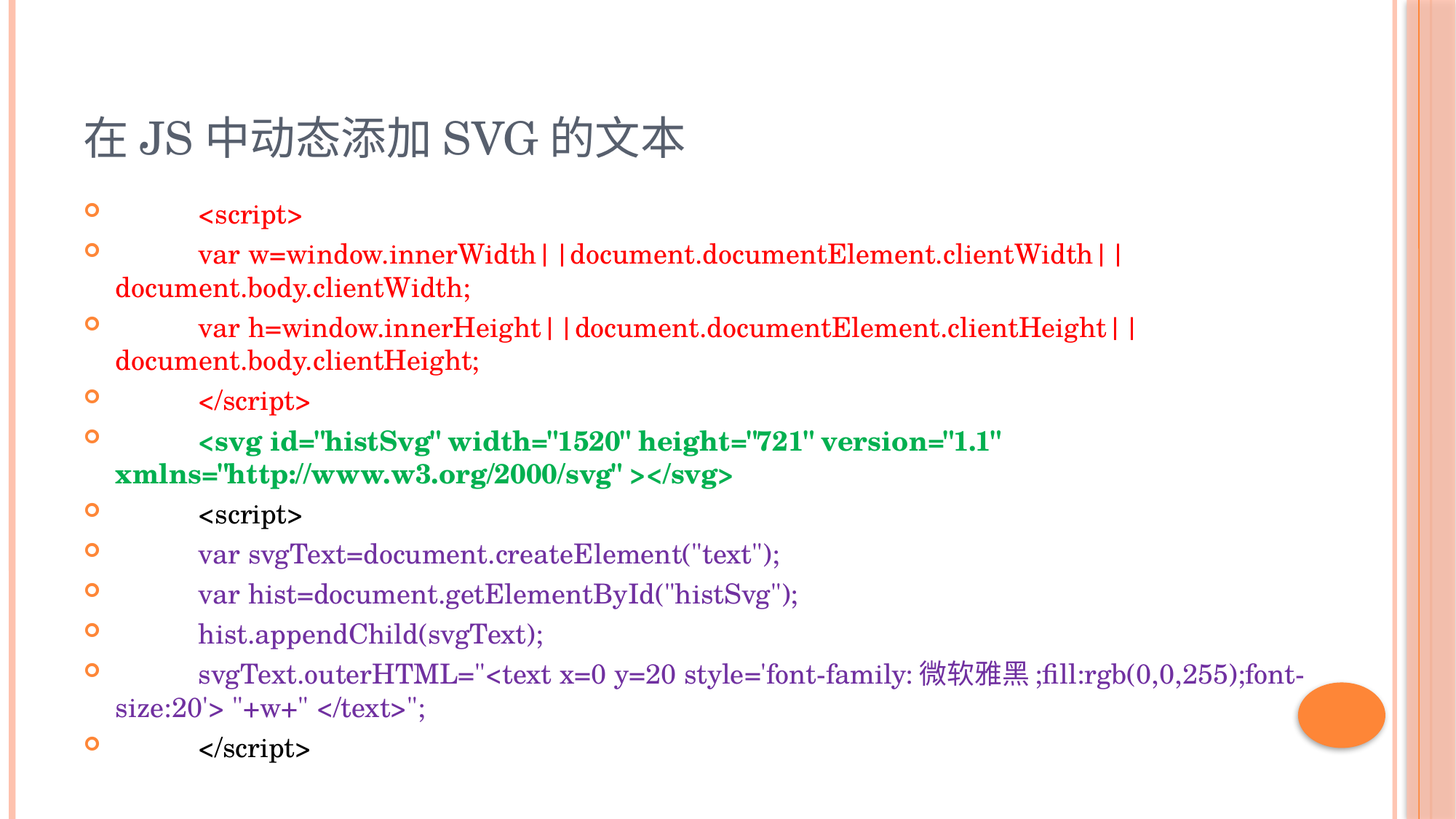

# 在JS中动态添加SVG的文本
	<script>
		var w=window.innerWidth||document.documentElement.clientWidth||document.body.clientWidth;
		var h=window.innerHeight||document.documentElement.clientHeight||document.body.clientHeight;
	</script>
	<svg id="histSvg" width="1520" height="721" version="1.1" xmlns="http://www.w3.org/2000/svg" ></svg>
	<script>
		var svgText=document.createElement("text");
		var hist=document.getElementById("histSvg");
		hist.appendChild(svgText);
		svgText.outerHTML="<text x=0 y=20 style='font-family:微软雅黑;fill:rgb(0,0,255);font-size:20'> "+w+" </text>";
	</script>